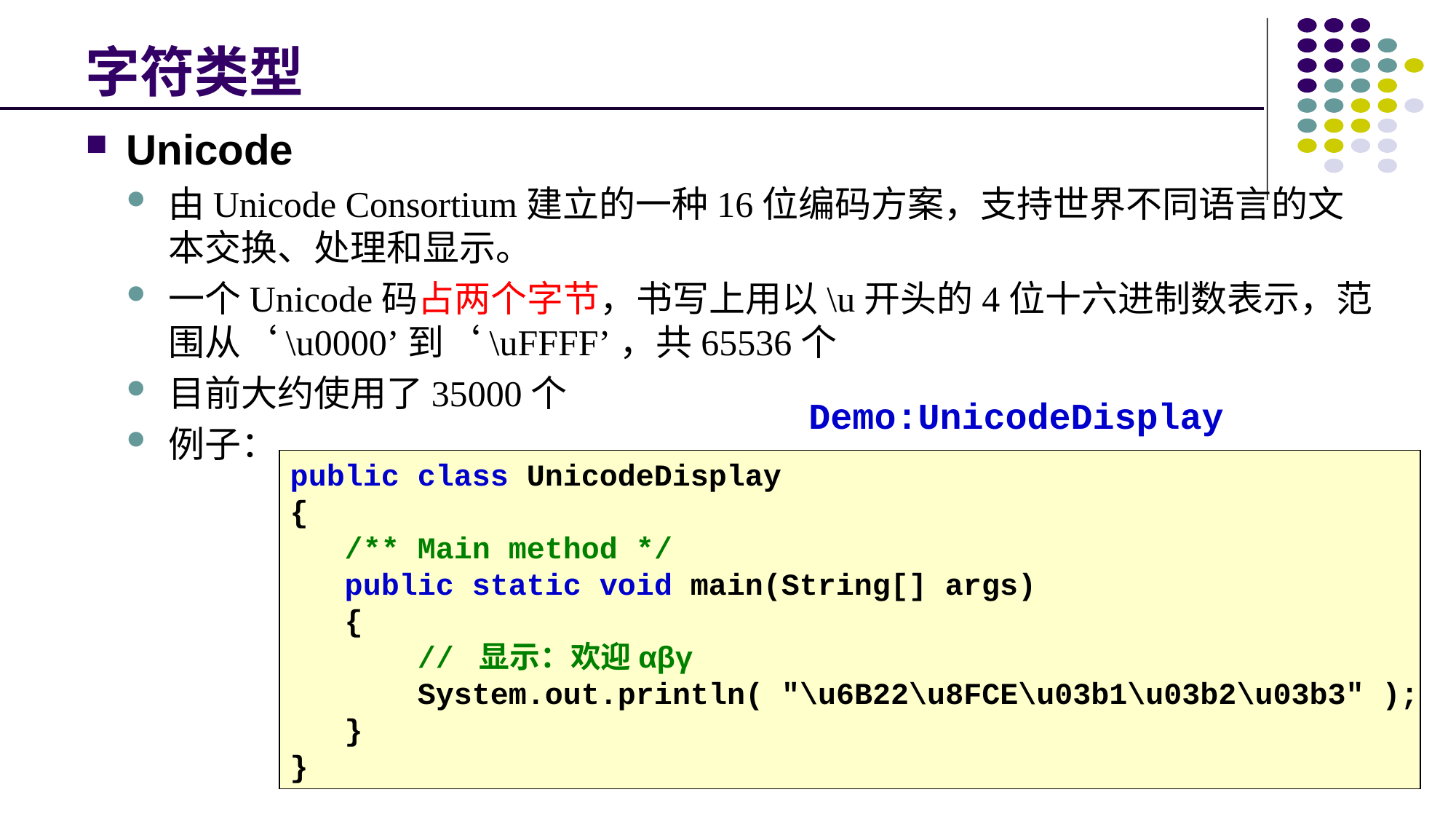

# 字符类型
Unicode
由Unicode Consortium建立的一种16位编码方案，支持世界不同语言的文本交换、处理和显示。
一个Unicode码占两个字节，书写上用以\u开头的4位十六进制数表示，范围从‘\u0000’到‘\uFFFF’，共65536个
目前大约使用了35000个
例子：
Demo:UnicodeDisplay
public class UnicodeDisplay
{
/** Main method */
public static void main(String[] args)
{
    // 显示：欢迎αβγ
    System.out.println( "\u6B22\u8FCE\u03b1\u03b2\u03b3" );
}
}